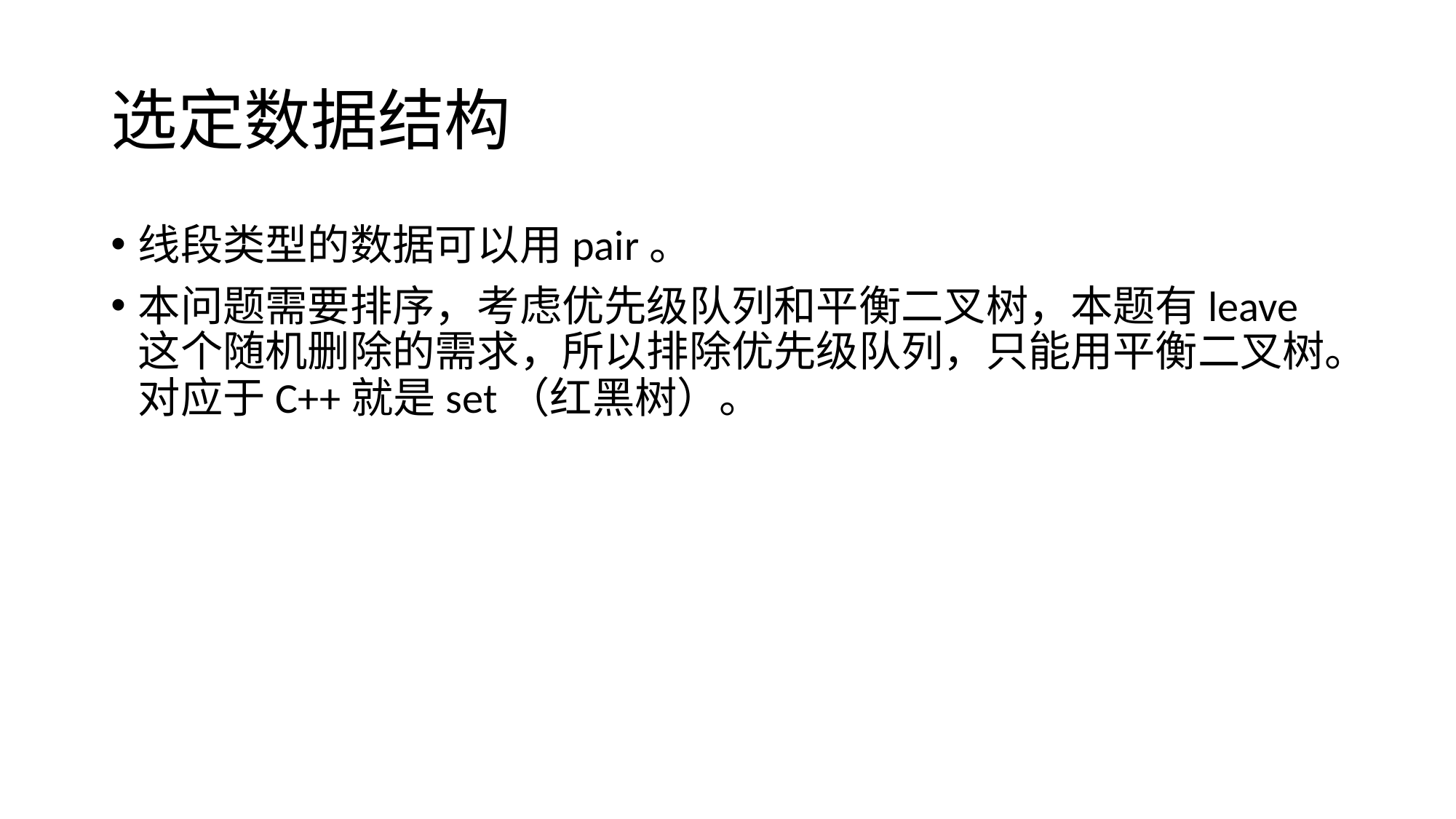

# 选定数据结构
线段类型的数据可以用pair。
本问题需要排序，考虑优先级队列和平衡二叉树，本题有leave这个随机删除的需求，所以排除优先级队列，只能用平衡二叉树。对应于C++就是set（红黑树）。